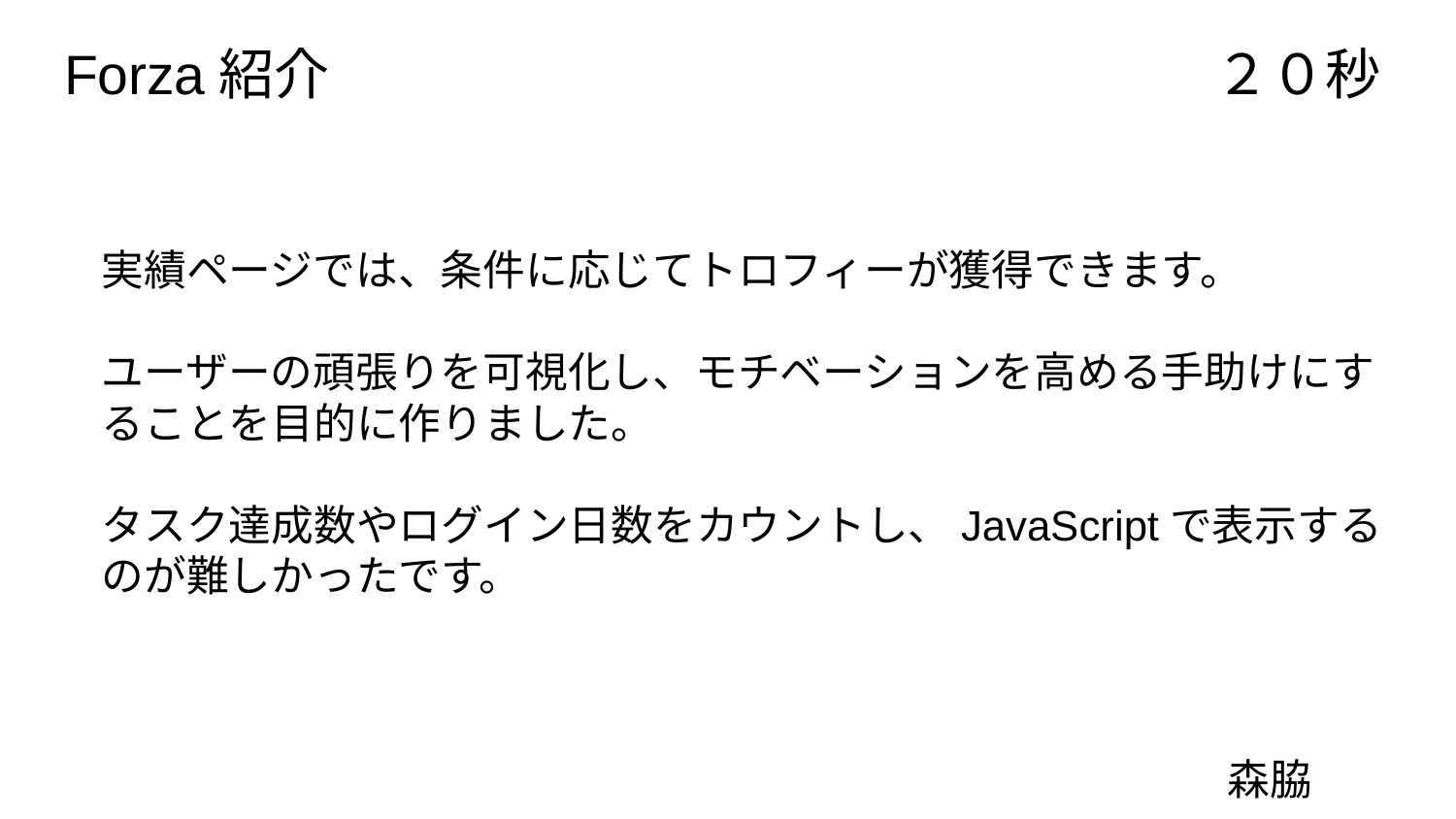

# Forza紹介　　　　　　　　　　　　　　　　２０秒

実績ページでは、条件に応じてトロフィーが獲得できます。

ユーザーの頑張りを可視化し、モチベーションを高める手助けにすることを目的に作りました。

タスク達成数やログイン日数をカウントし、JavaScriptで表示するのが難しかったです。

                　　　　　　　　　　　　　　　　　　　　　　　　　　　　　　　　　　　　　　　　　　　　　　　　　         森脇